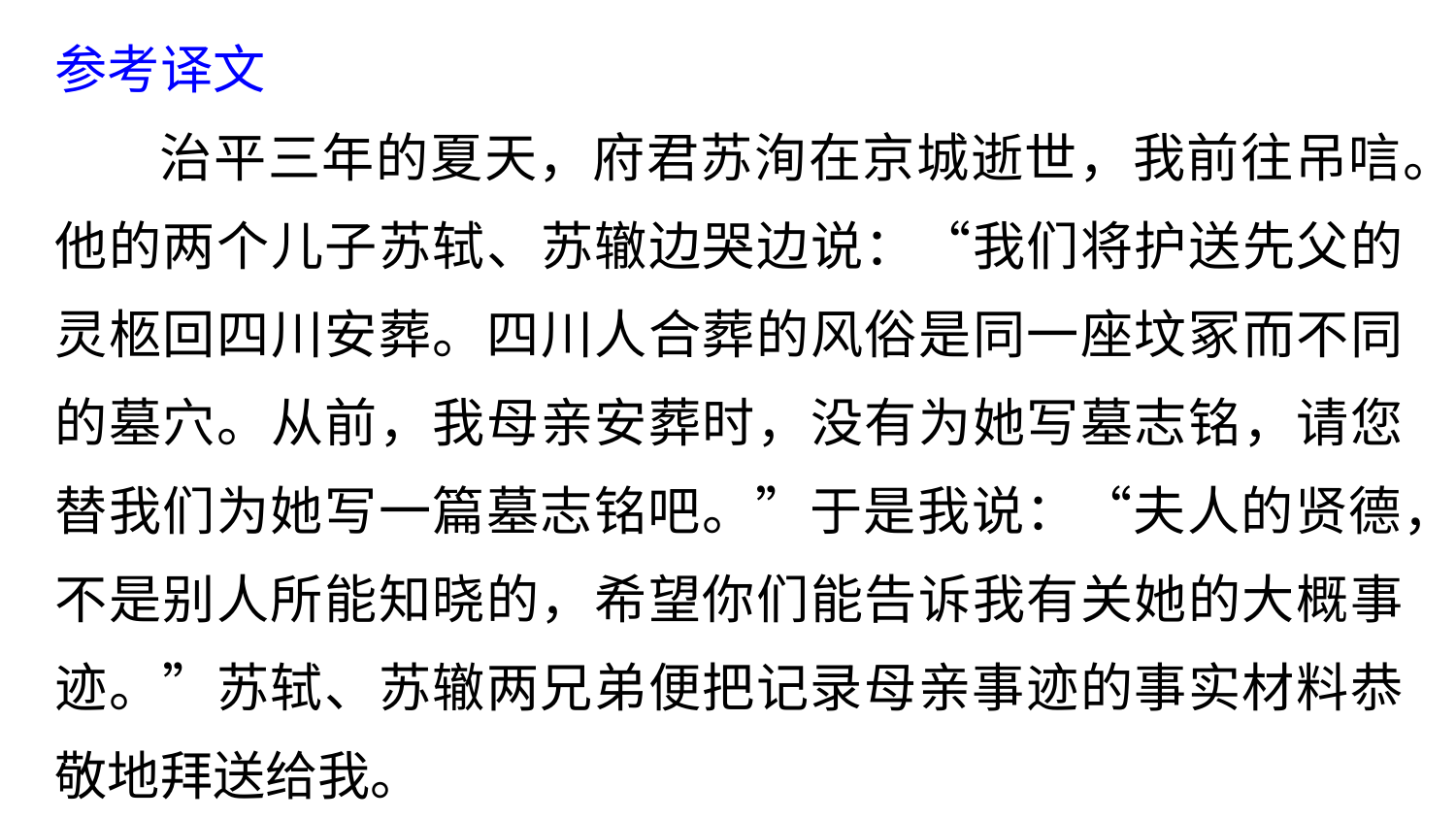

参考译文
治平三年的夏天，府君苏洵在京城逝世，我前往吊唁。他的两个儿子苏轼、苏辙边哭边说：“我们将护送先父的灵柩回四川安葬。四川人合葬的风俗是同一座坟冢而不同的墓穴。从前，我母亲安葬时，没有为她写墓志铭，请您替我们为她写一篇墓志铭吧。”于是我说：“夫人的贤德，不是别人所能知晓的，希望你们能告诉我有关她的大概事迹。”苏轼、苏辙两兄弟便把记录母亲事迹的事实材料恭敬地拜送给我。